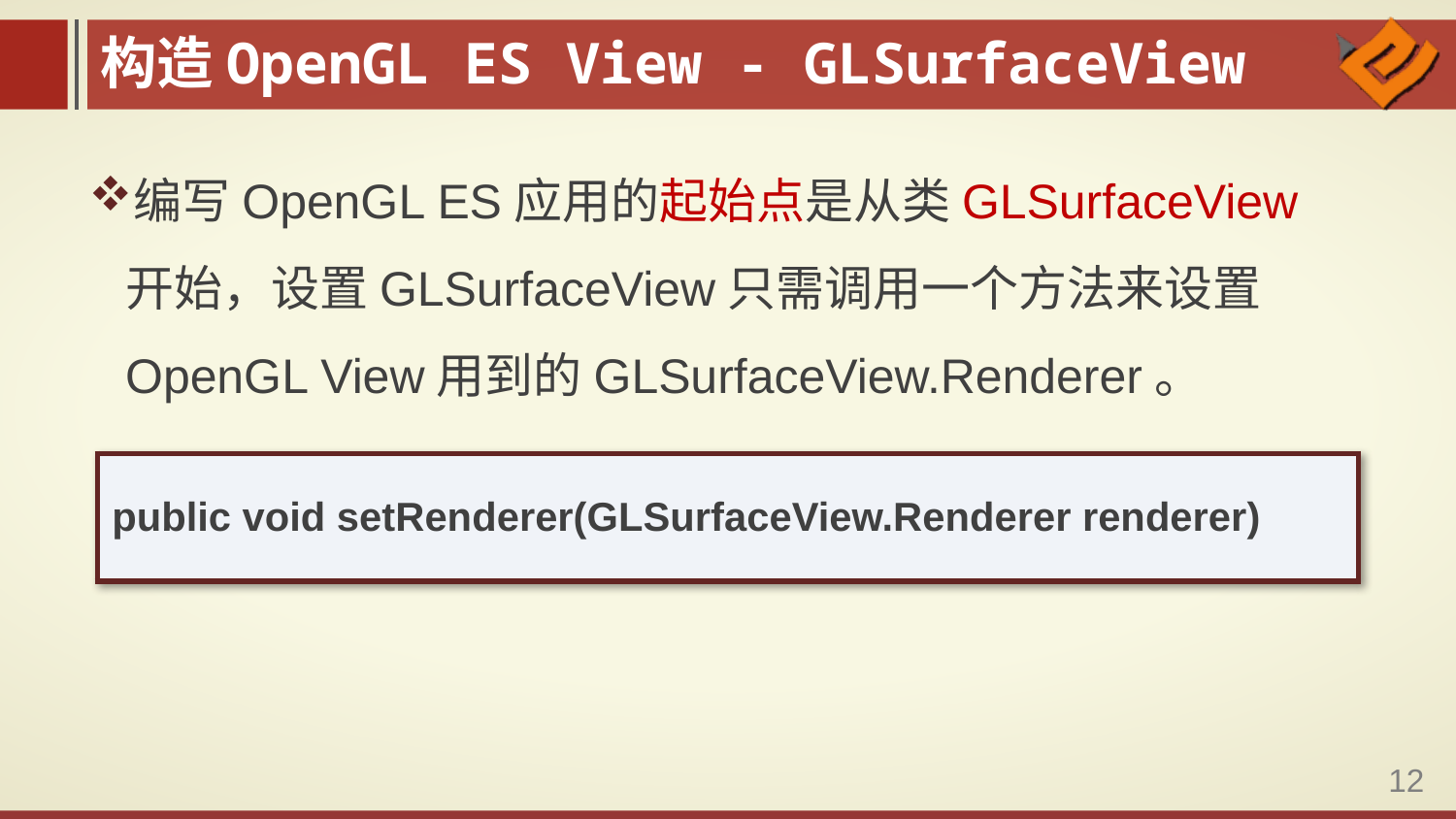

构造OpenGL ES View - GLSurfaceView
编写OpenGL ES应用的起始点是从类GLSurfaceView开始，设置GLSurfaceView只需调用一个方法来设置OpenGL View用到的GLSurfaceView.Renderer。
| public void setRenderer(GLSurfaceView.Renderer renderer) |
| --- |